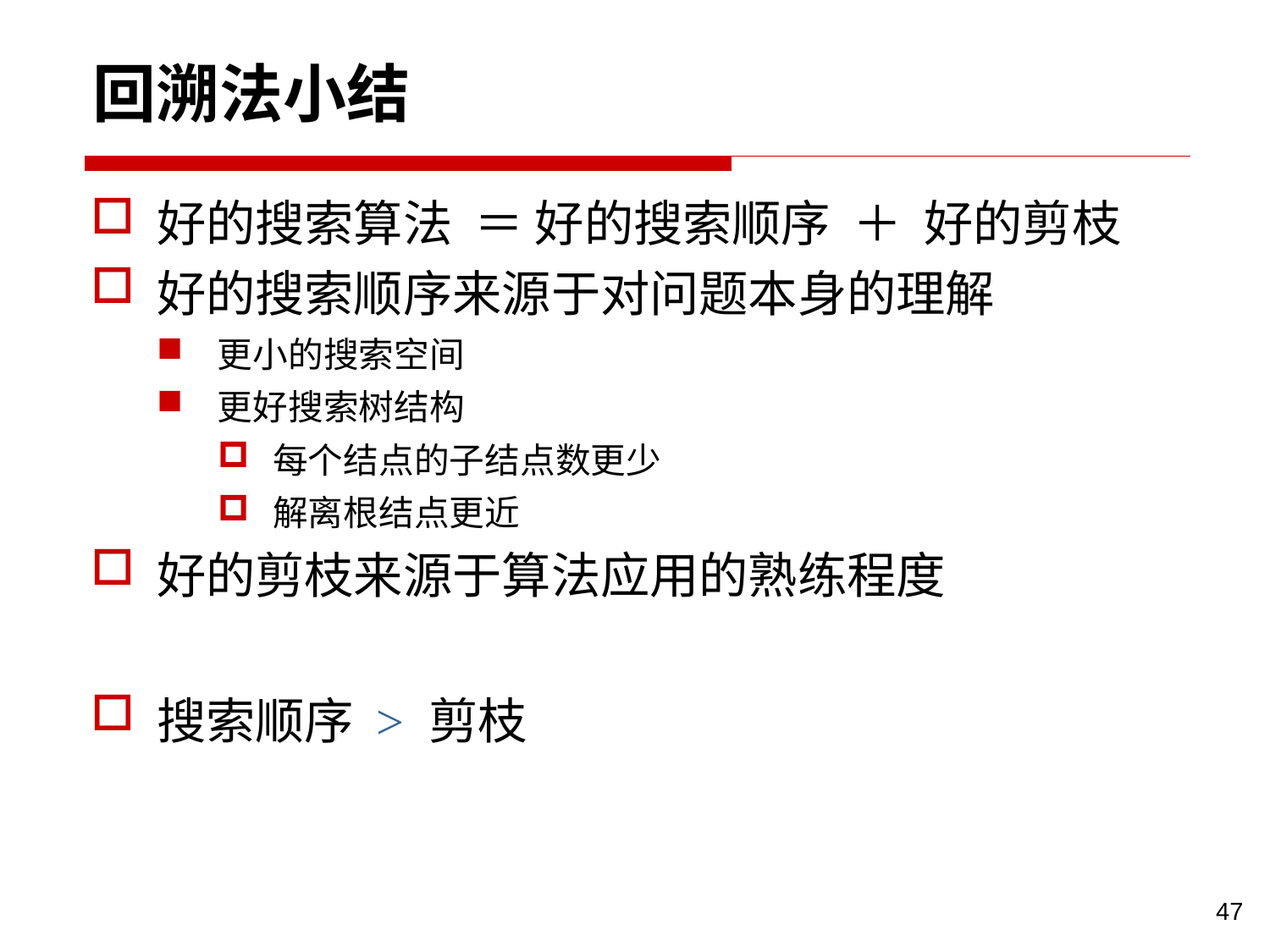

# 回溯法小结
好的搜索算法  ＝ 好的搜索顺序  ＋  好的剪枝
好的搜索顺序来源于对问题本身的理解
更小的搜索空间
更好搜索树结构
每个结点的子结点数更少
解离根结点更近
好的剪枝来源于算法应用的熟练程度

搜索顺序 > 剪枝

47